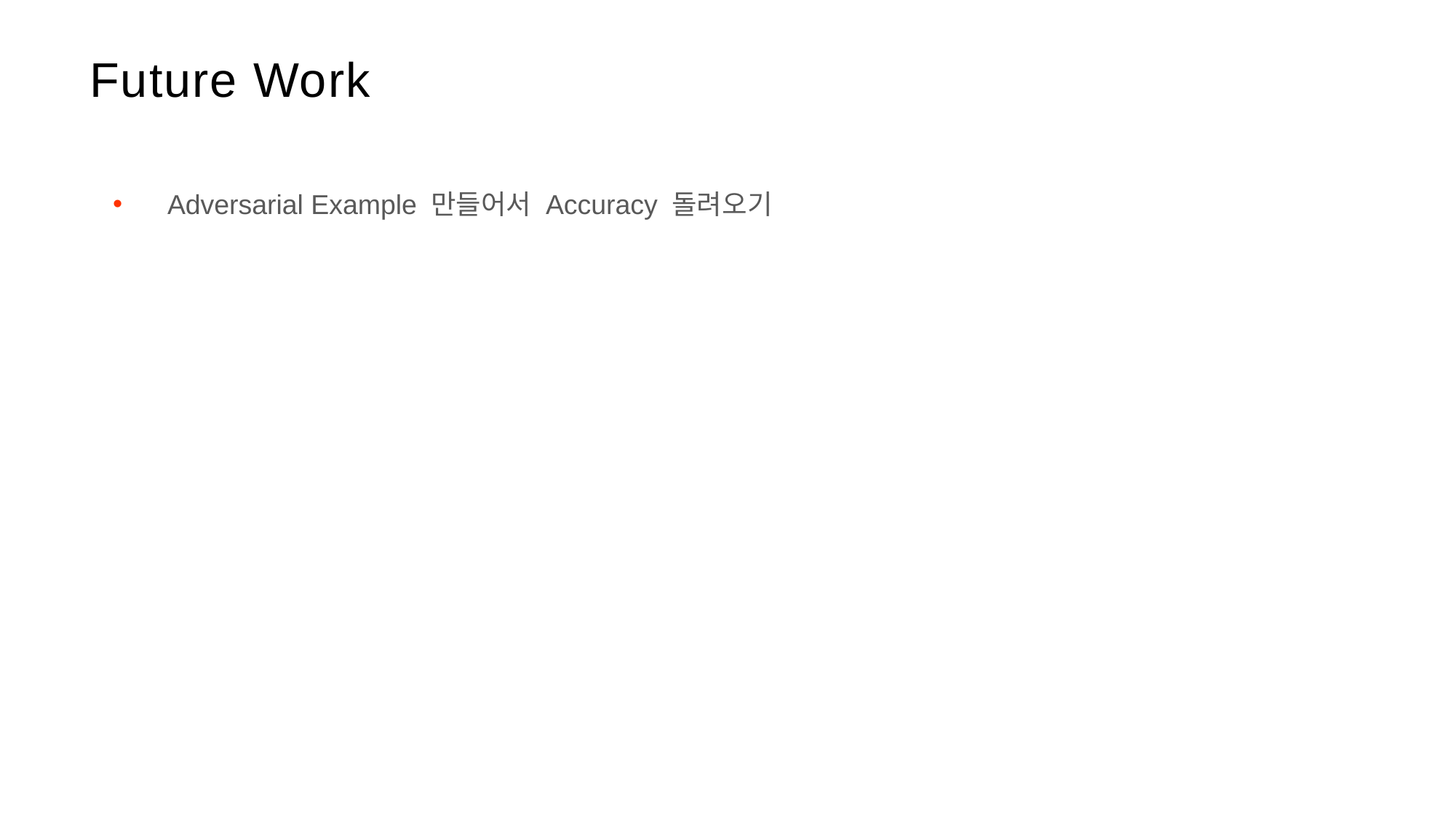

Future Work

Adversarial Example 만들어서 Accuracy 돌려오기